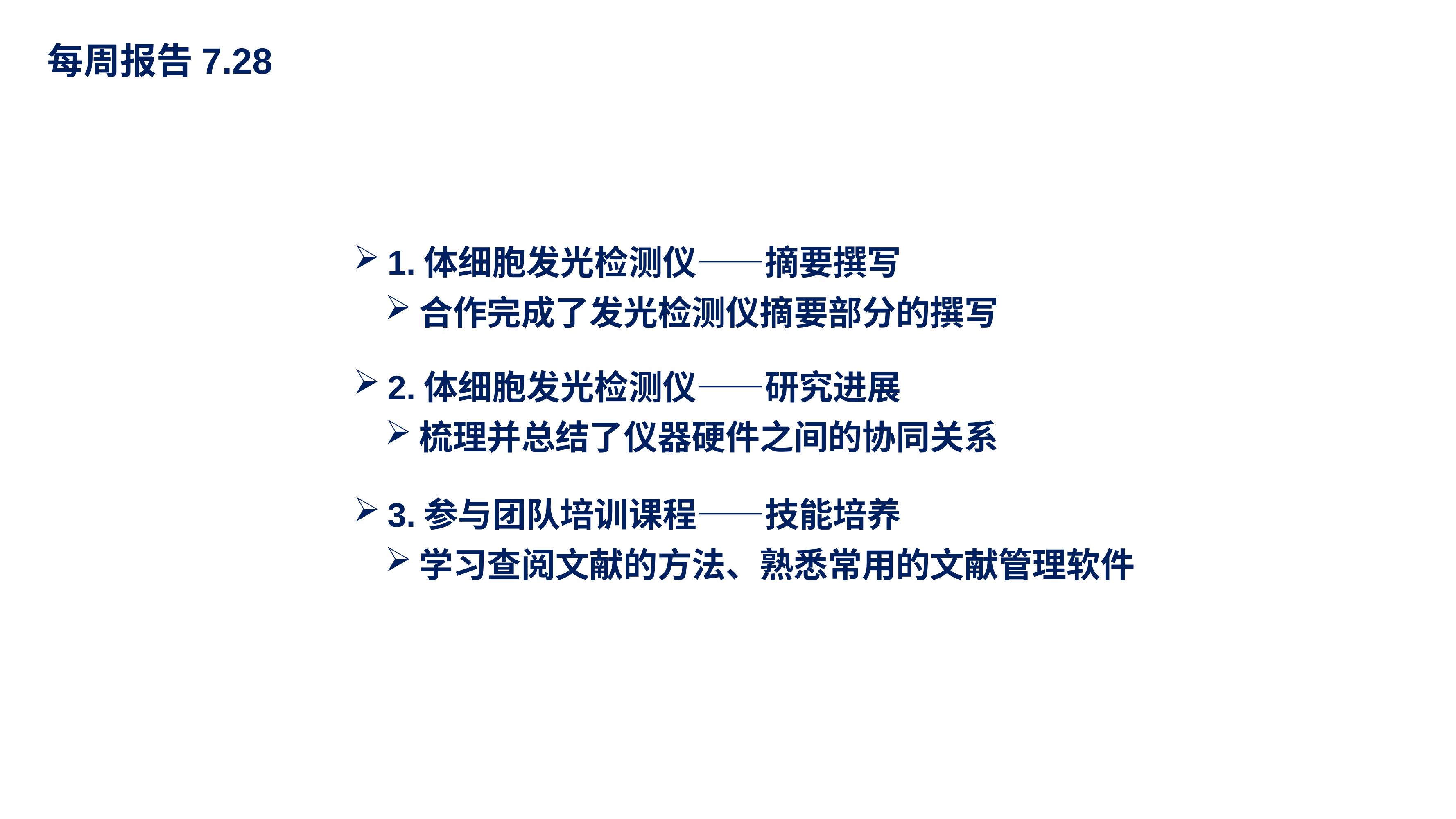

每周报告7.28
1.体细胞发光检测仪——摘要撰写
合作完成了发光检测仪摘要部分的撰写
2.体细胞发光检测仪——研究进展
梳理并总结了仪器硬件之间的协同关系
3.参与团队培训课程——技能培养
学习查阅文献的方法、熟悉常用的文献管理软件